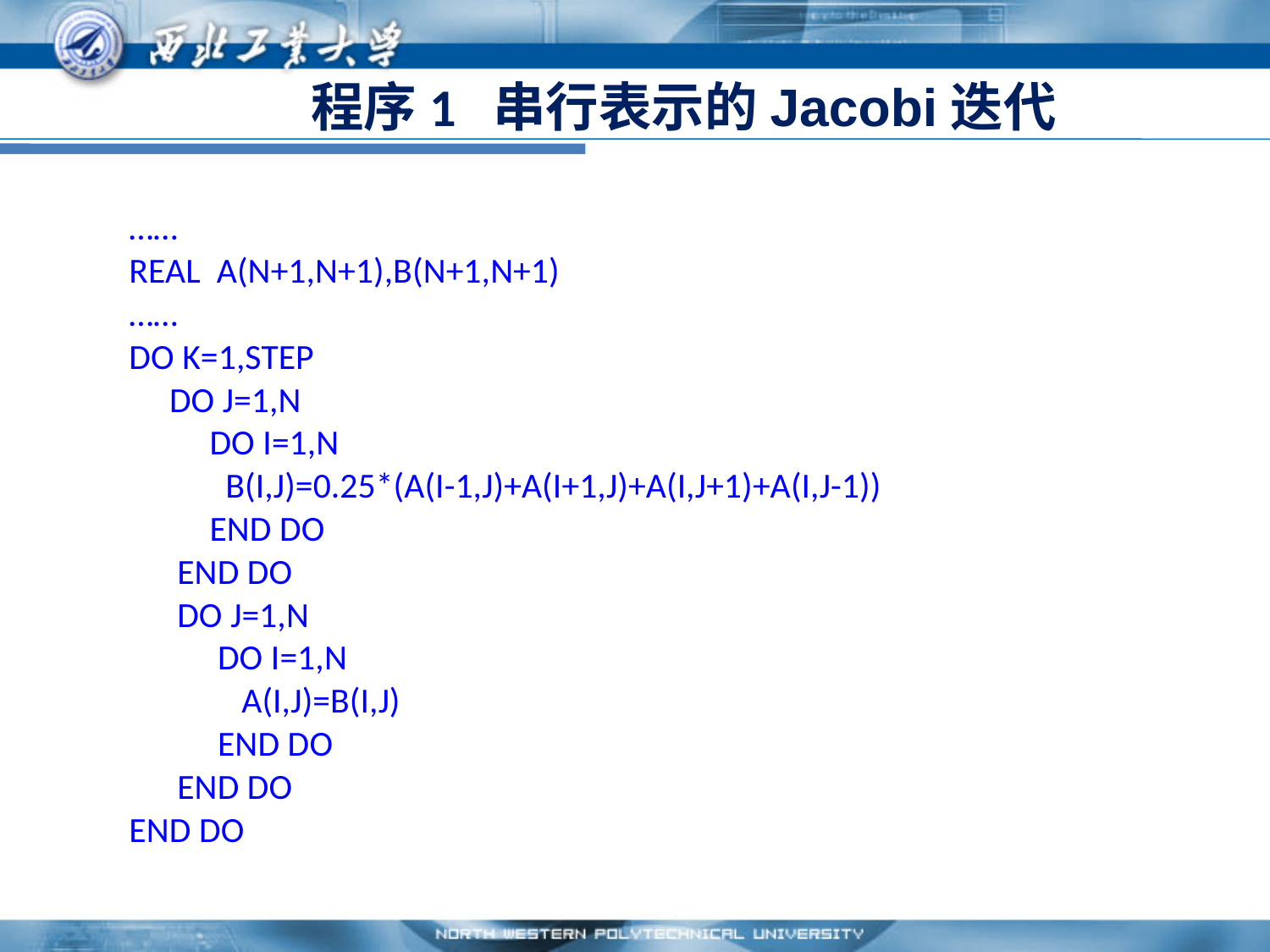

# 程序1  串行表示的Jacobi迭代
……
REAL  A(N+1,N+1),B(N+1,N+1)
……
DO K=1,STEP
     DO J=1,N
          DO I=1,N
            B(I,J)=0.25*(A(I-1,J)+A(I+1,J)+A(I,J+1)+A(I,J-1))
          END DO
      END DO
      DO J=1,N
           DO I=1,N
              A(I,J)=B(I,J)
           END DO
      END DO
END DO